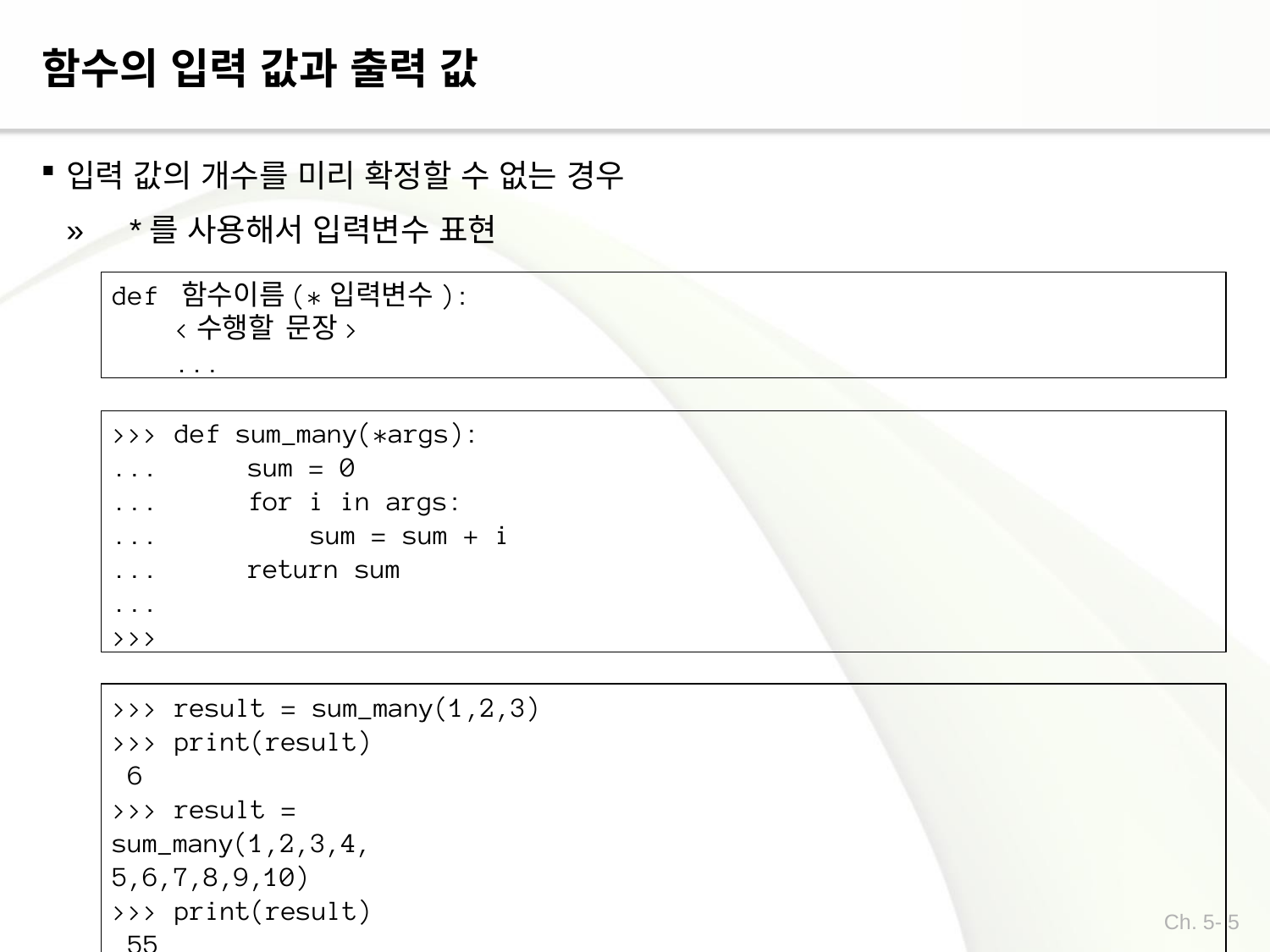

# 함수의 입력 값과 출력 값
입력 값의 개수를 미리 확정할 수 없는 경우
»	*를 사용해서 입력변수 표현
def 함수이름(*입력변수):
<수행할 문장>
...
>>> def sum_many(*args):
...	sum = 0
...	for i in args:
...	sum = sum + i
...	return sum
...
>>>
>>> result = sum_many(1,2,3)
>>> print(result)  6
>>> result = sum_many(1,2,3,4,5,6,7,8,9,10)
>>> print(result)  55
Ch. 5- 5